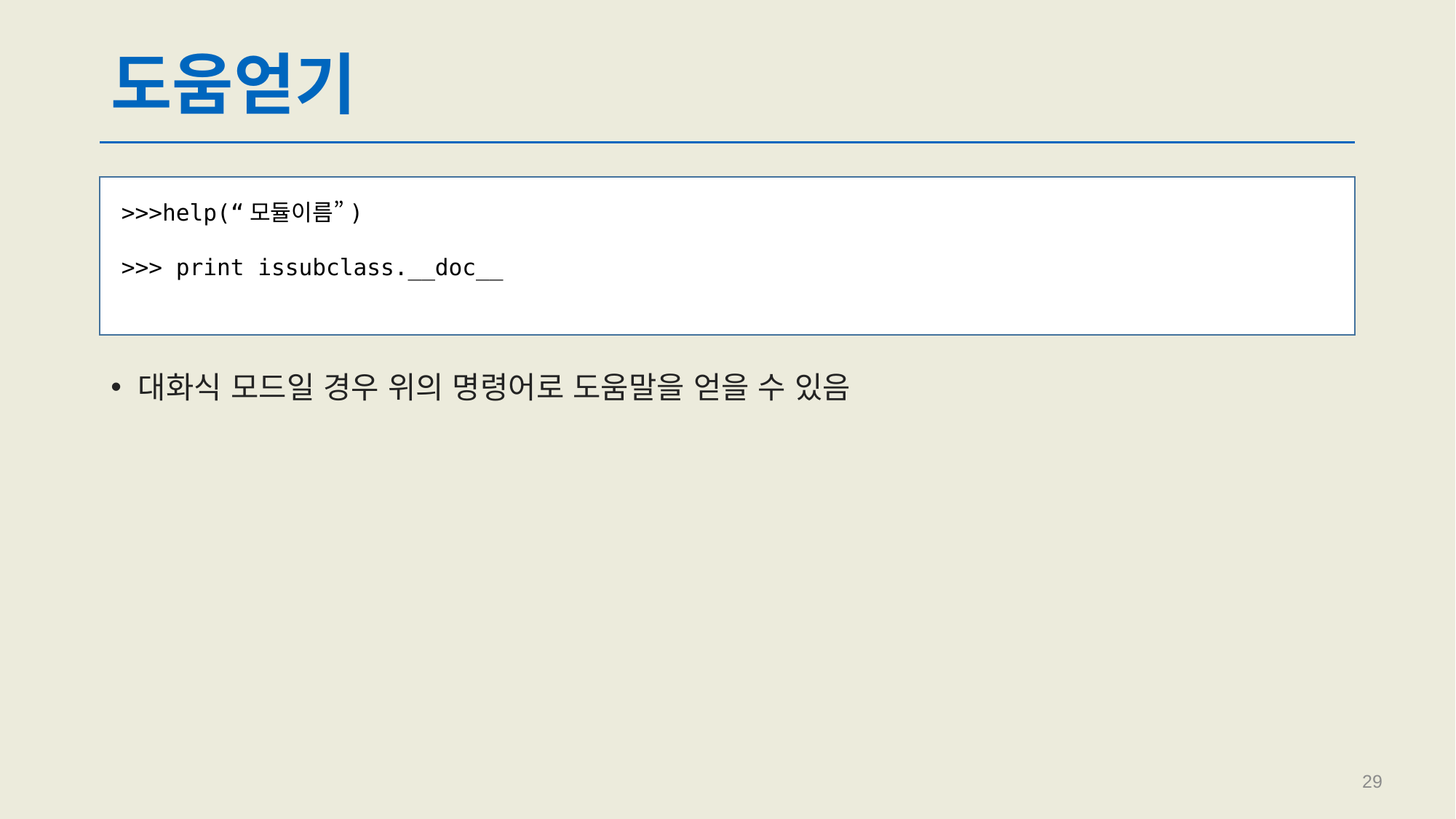

# 도움얻기
>>>help(“모듈이름”)

>>> print issubclass.__doc__
대화식 모드일 경우 위의 명령어로 도움말을 얻을 수 있음
29